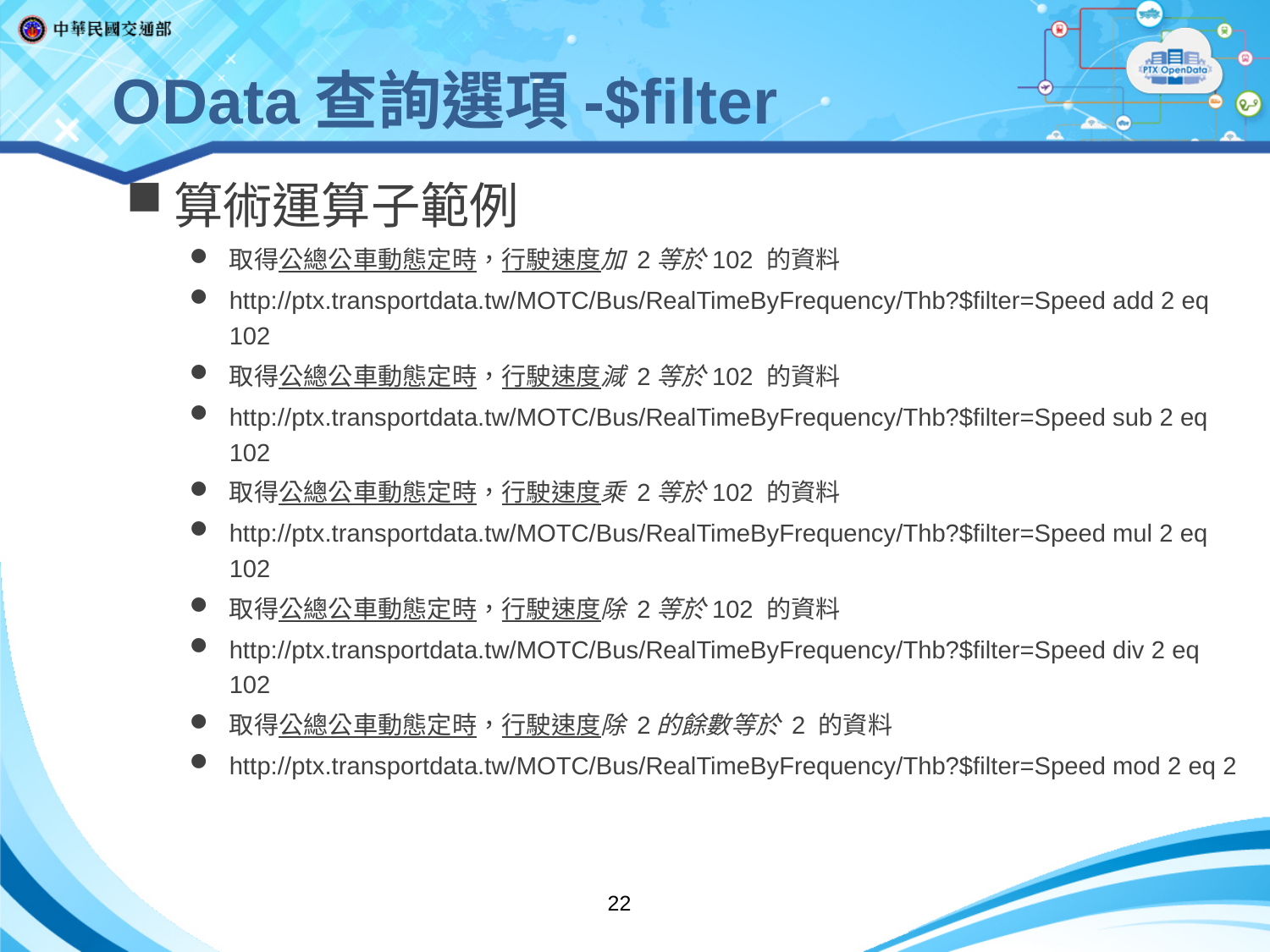

OData查詢選項-$filter
算術運算子範例
取得公總公車動態定時，行駛速度加 2等於102 的資料
http://ptx.transportdata.tw/MOTC/Bus/RealTimeByFrequency/Thb?$filter=Speed add 2 eq 102
取得公總公車動態定時，行駛速度減 2等於102 的資料
http://ptx.transportdata.tw/MOTC/Bus/RealTimeByFrequency/Thb?$filter=Speed sub 2 eq 102
取得公總公車動態定時，行駛速度乘 2等於102 的資料
http://ptx.transportdata.tw/MOTC/Bus/RealTimeByFrequency/Thb?$filter=Speed mul 2 eq 102
取得公總公車動態定時，行駛速度除 2等於102 的資料
http://ptx.transportdata.tw/MOTC/Bus/RealTimeByFrequency/Thb?$filter=Speed div 2 eq 102
取得公總公車動態定時，行駛速度除 2的餘數等於 2 的資料
http://ptx.transportdata.tw/MOTC/Bus/RealTimeByFrequency/Thb?$filter=Speed mod 2 eq 2

22